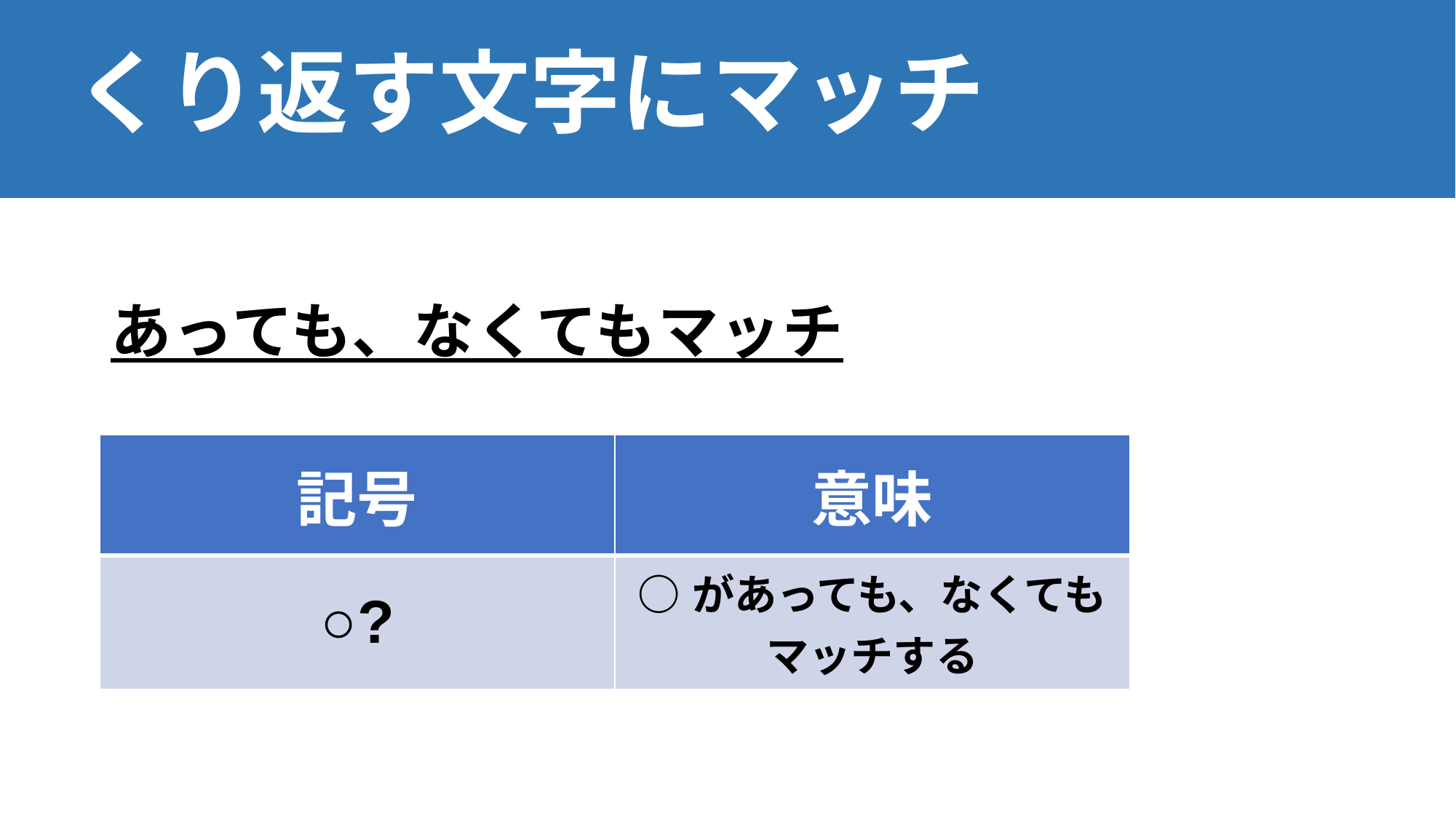

# くり返す文字にマッチ
あっても、なくてもマッチ
| 記号 | 意味 |
| --- | --- |
| ○? | ○があっても、なくてもマッチする |